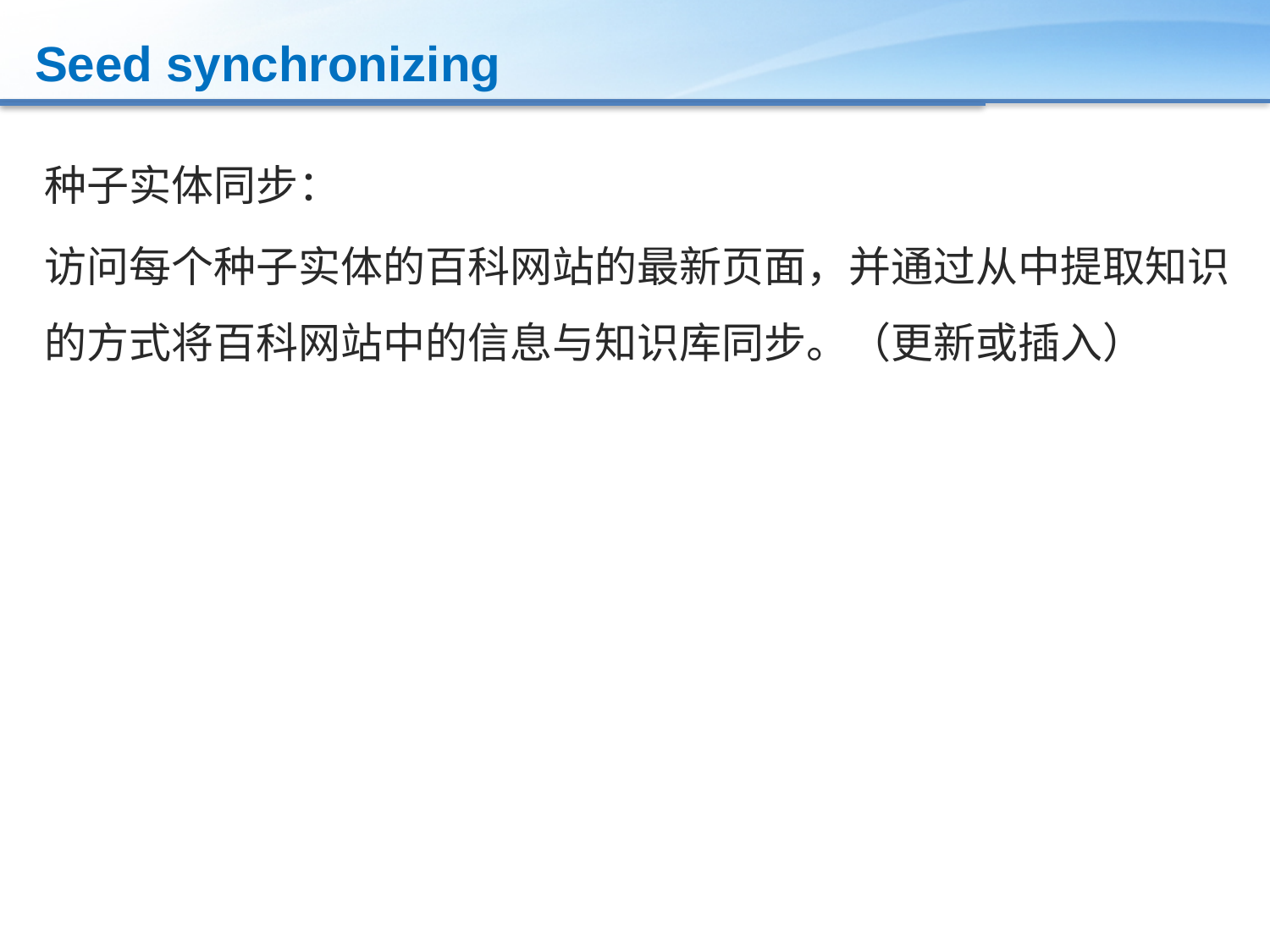

Seed synchronizing
种子实体同步：
访问每个种子实体的百科网站的最新页面，并通过从中提取知识的方式将百科网站中的信息与知识库同步。（更新或插入）